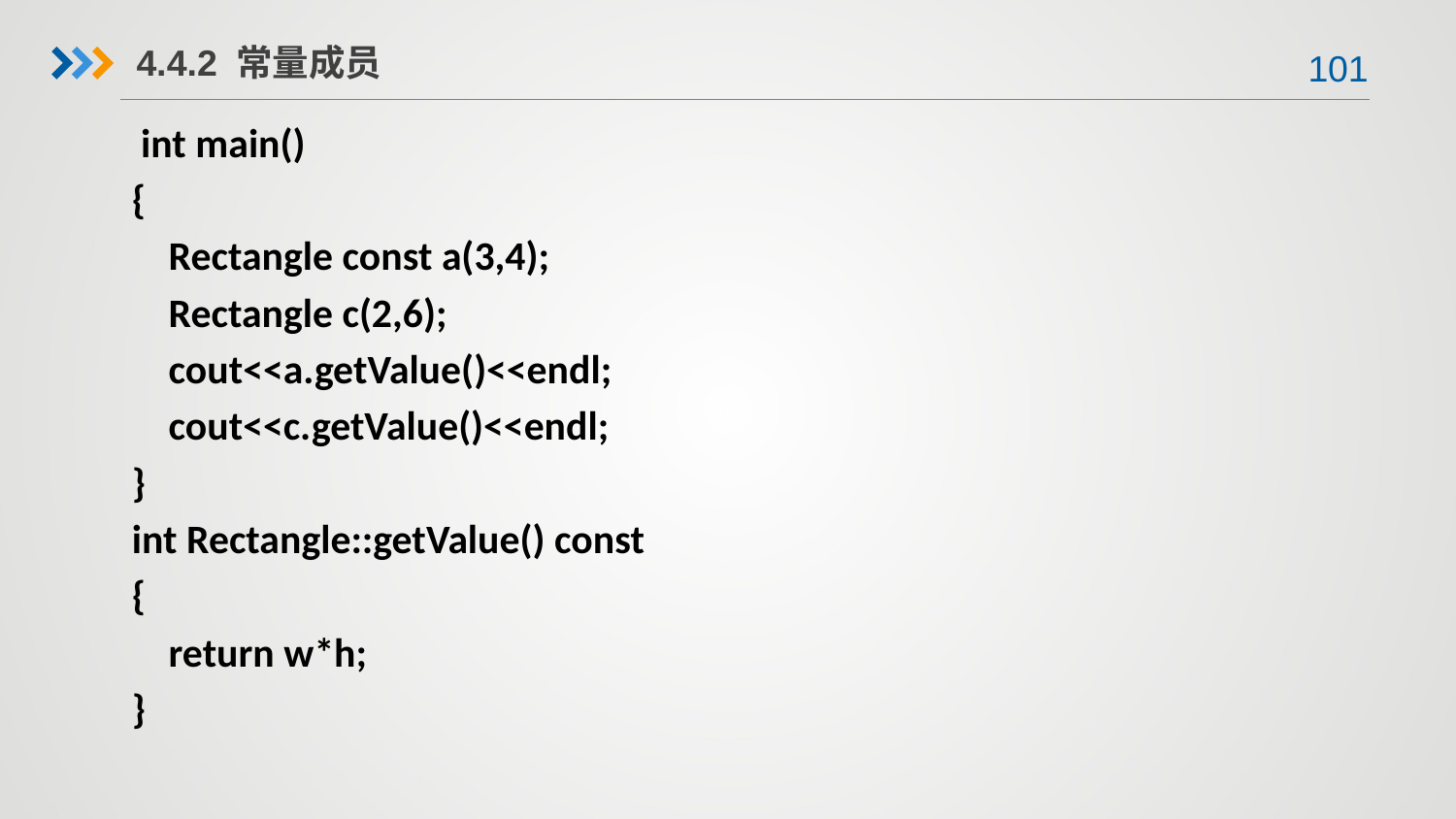

4.4.2 常量成员
 int main()
{
    Rectangle const a(3,4);
    Rectangle c(2,6);
    cout<<a.getValue()<<endl;
    cout<<c.getValue()<<endl;
}
int Rectangle::getValue() const
{
    return w*h;
}